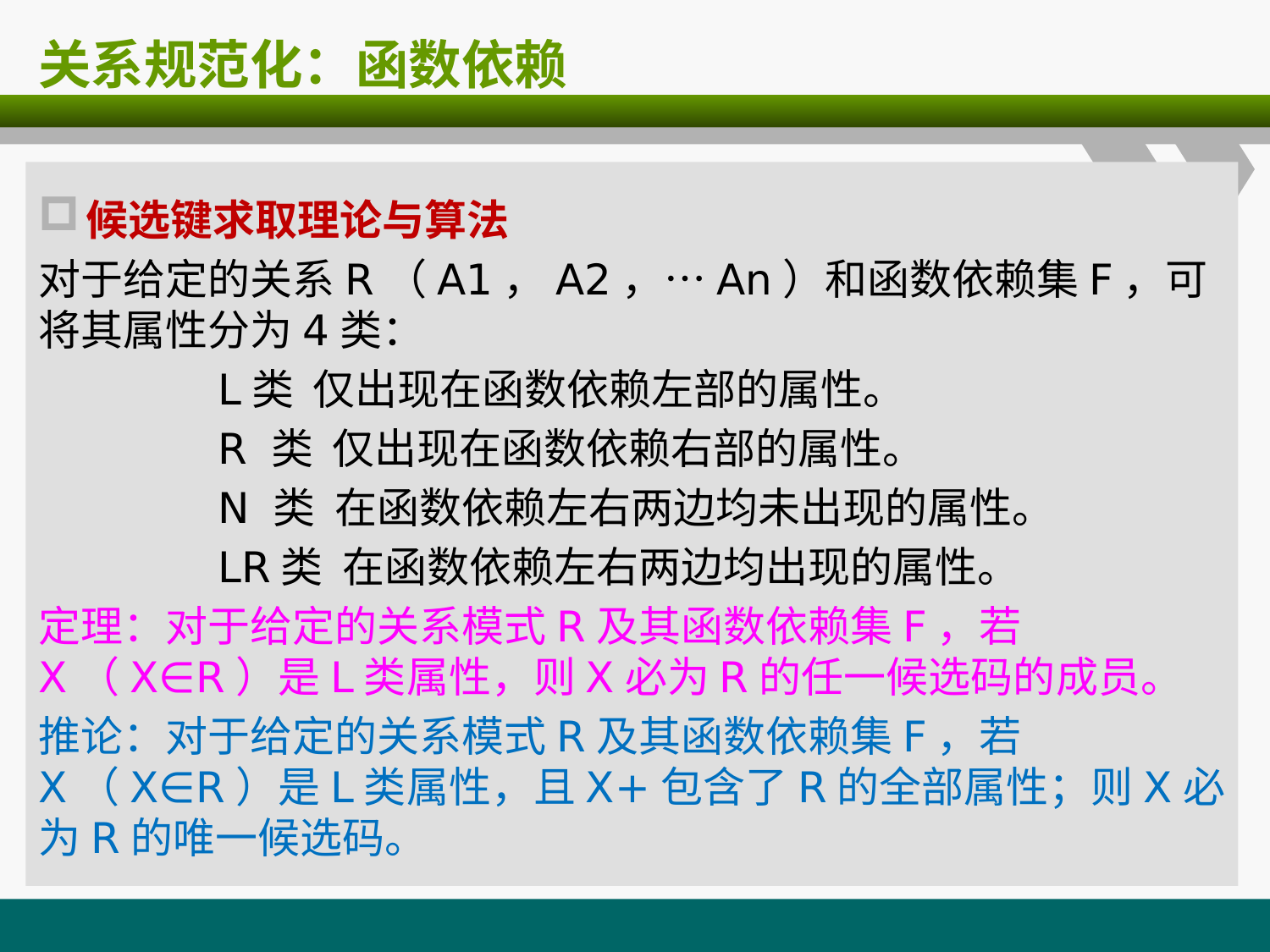

# 关系规范化：函数依赖
候选键求取理论与算法
对于给定的关系R（A1，A2，…An）和函数依赖集F，可将其属性分为4类：
　　　　L类  仅出现在函数依赖左部的属性。
　　　　R 类  仅出现在函数依赖右部的属性。
　　　　N 类  在函数依赖左右两边均未出现的属性。
　　　　LR类  在函数依赖左右两边均出现的属性。
定理：对于给定的关系模式R及其函数依赖集F，若X（X∈R）是L类属性，则X必为R的任一候选码的成员。
推论：对于给定的关系模式R及其函数依赖集F，若X（X∈R）是L类属性，且X+包含了R的全部属性；则X必为R的唯一候选码。